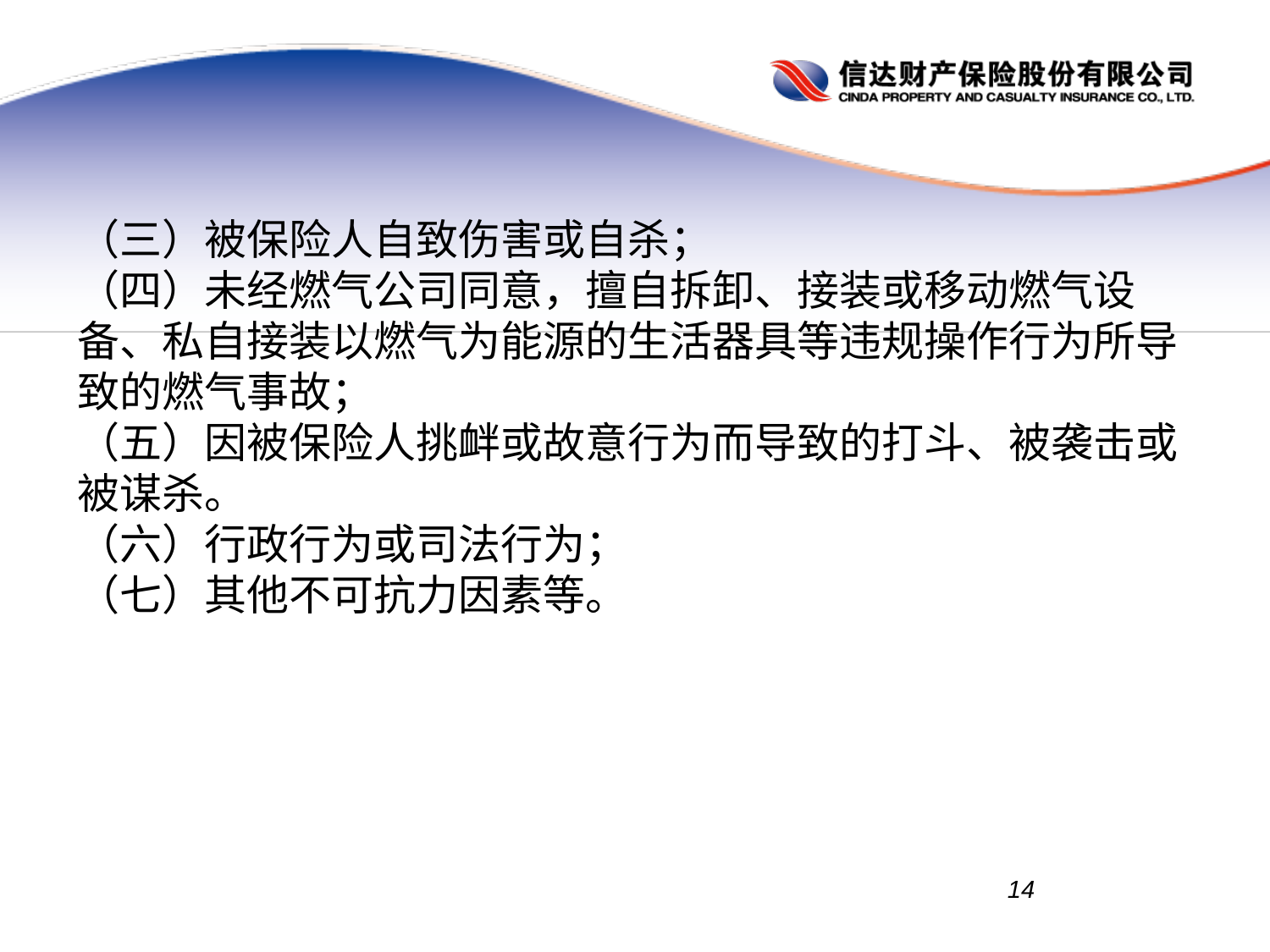

（三）被保险人自致伤害或自杀；
（四）未经燃气公司同意，擅自拆卸、接装或移动燃气设备、私自接装以燃气为能源的生活器具等违规操作行为所导致的燃气事故；
（五）因被保险人挑衅或故意行为而导致的打斗、被袭击或被谋杀。
（六）行政行为或司法行为；
（七）其他不可抗力因素等。

14